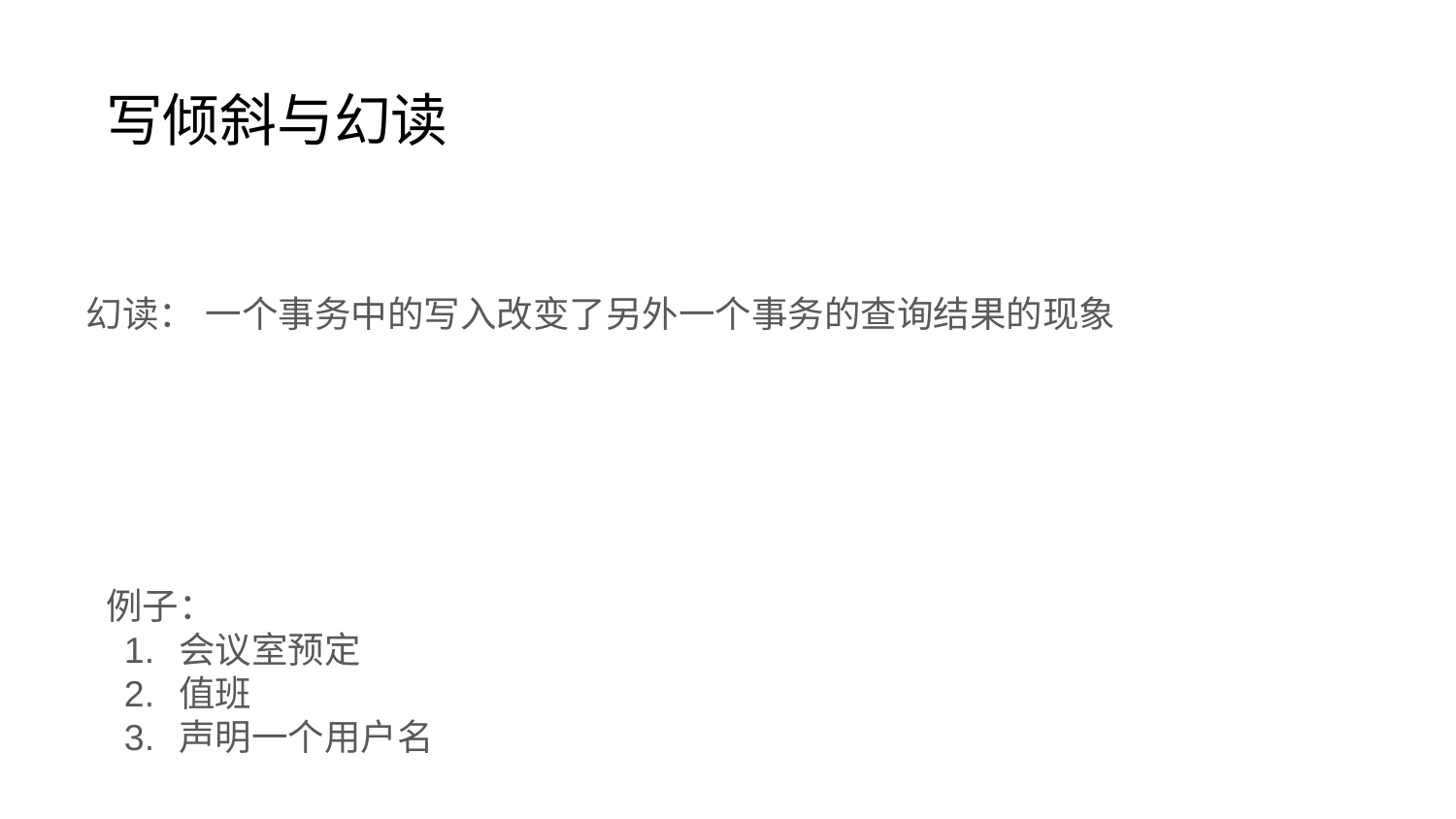

# 写倾斜与幻读
幻读： 一个事务中的写入改变了另外一个事务的查询结果的现象
例子：
会议室预定
值班
声明一个用户名